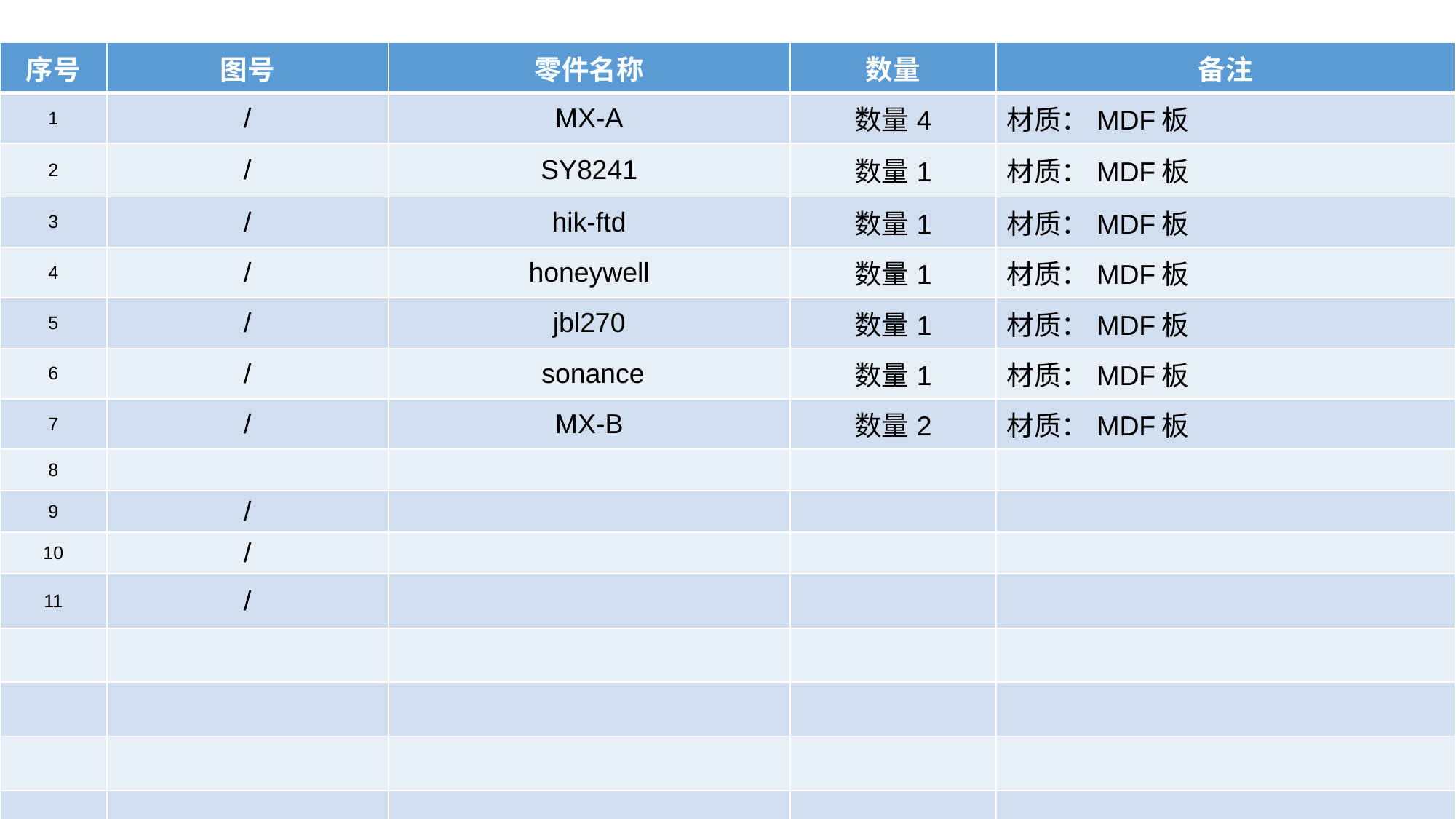

| 序号 | 图号 | 零件名称 | 数量 | 备注 |
| --- | --- | --- | --- | --- |
| 1 | / | MX-A | 数量4 | 材质：MDF板 |
| 2 | / | SY8241 | 数量1 | 材质：MDF板 |
| 3 | / | hik-ftd | 数量1 | 材质：MDF板 |
| 4 | / | honeywell | 数量1 | 材质：MDF板 |
| 5 | / | jbl270 | 数量1 | 材质：MDF板 |
| 6 | / | sonance | 数量1 | 材质：MDF板 |
| 7 | / | MX-B | 数量2 | 材质：MDF板 |
| 8 |  |  |  |  |
| 9 | / |  |  |  |
| 10 | / |  |  |  |
| 11 | / |  |  |  |
|  |  |  |  |  |
|  |  |  |  |  |
|  |  |  |  |  |
|  |  |  |  |  |
|  |  |  |  |  |
|  |  |  |  |  |